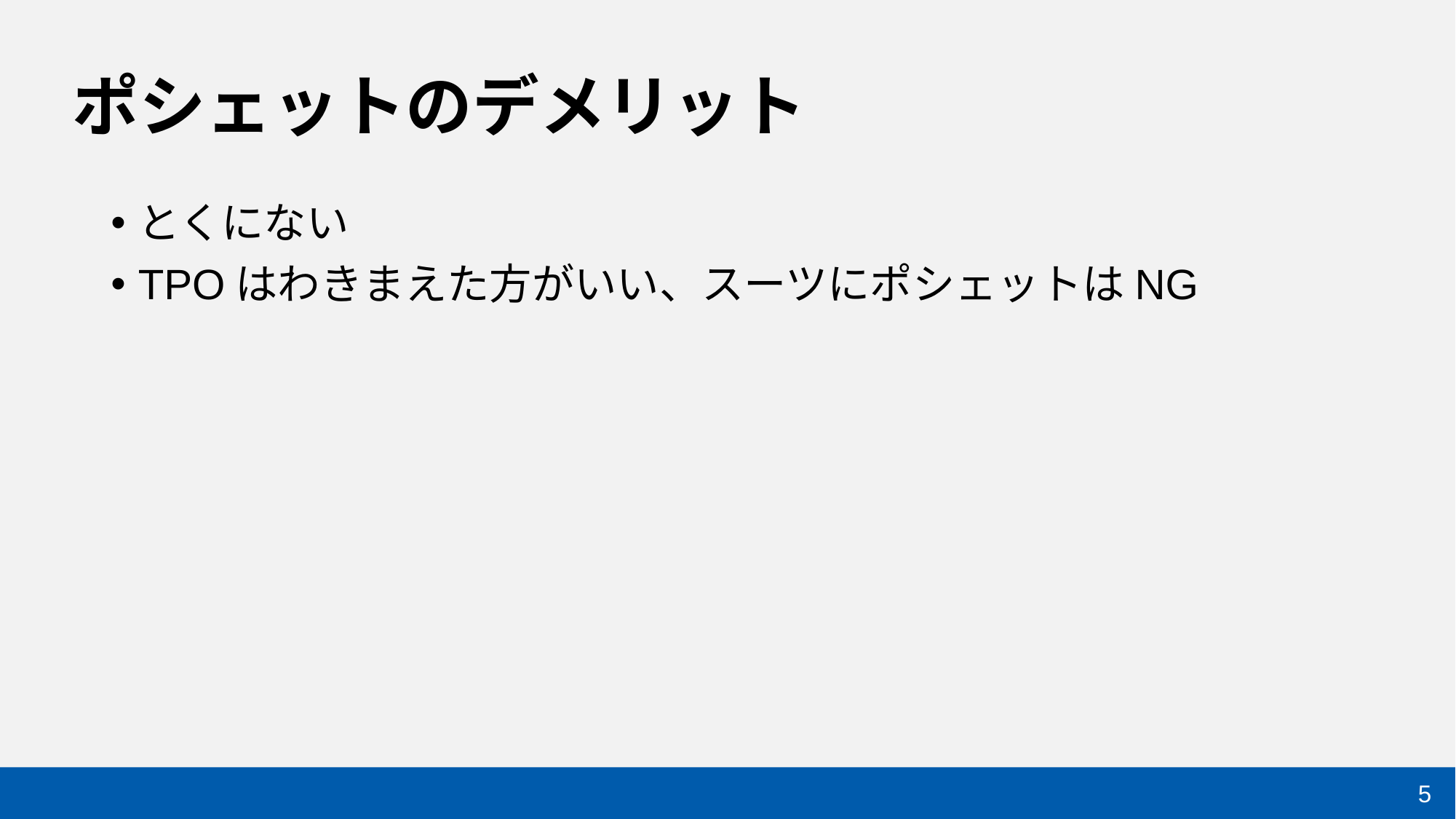

# ポシェットのデメリット
とくにない
TPOはわきまえた方がいい、スーツにポシェットはNG

5